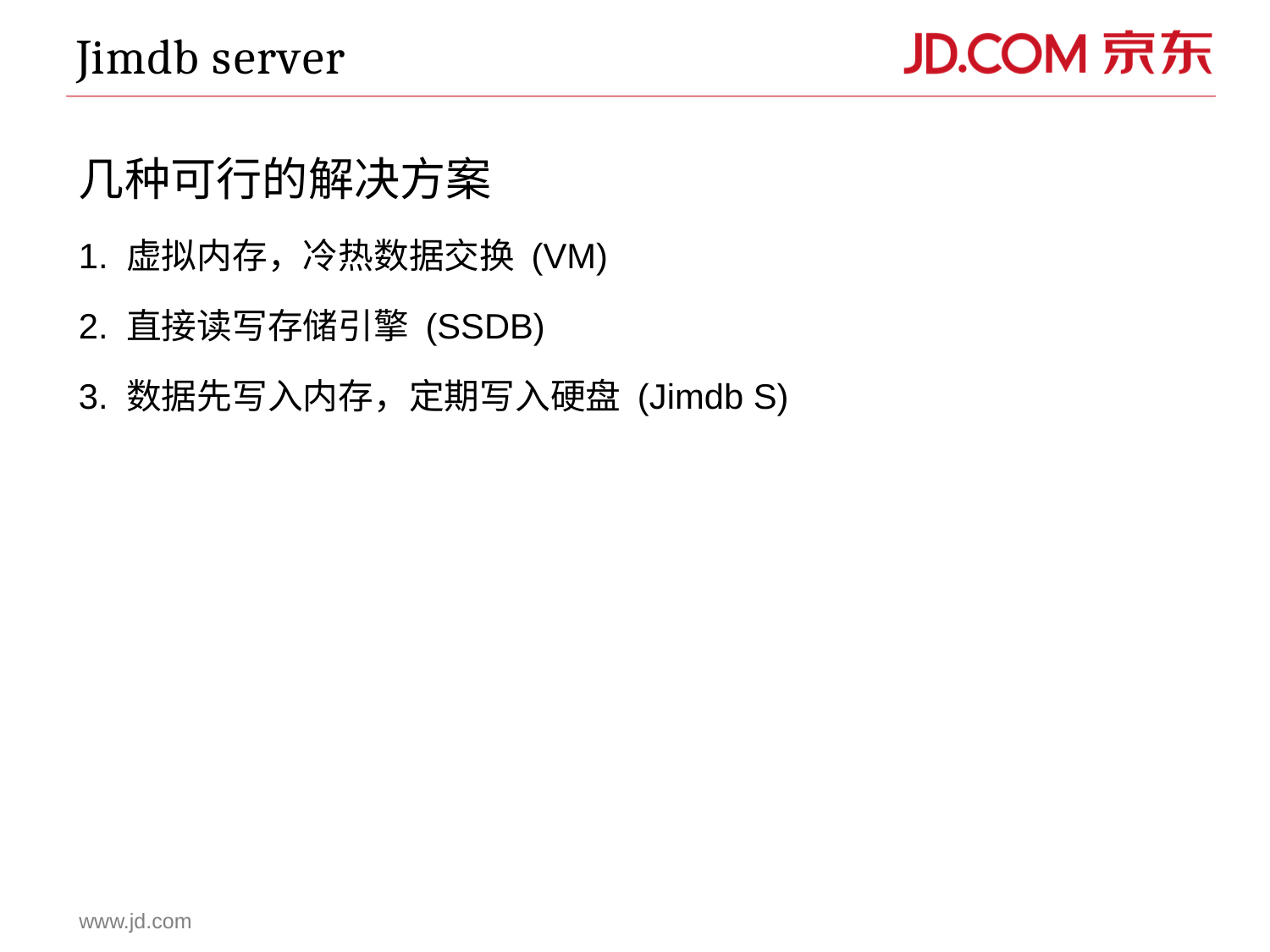

Jimdb server
几种可行的解决方案
虚拟内存，冷热数据交换 (VM)
直接读写存储引擎 (SSDB)
数据先写入内存，定期写入硬盘 (Jimdb S)